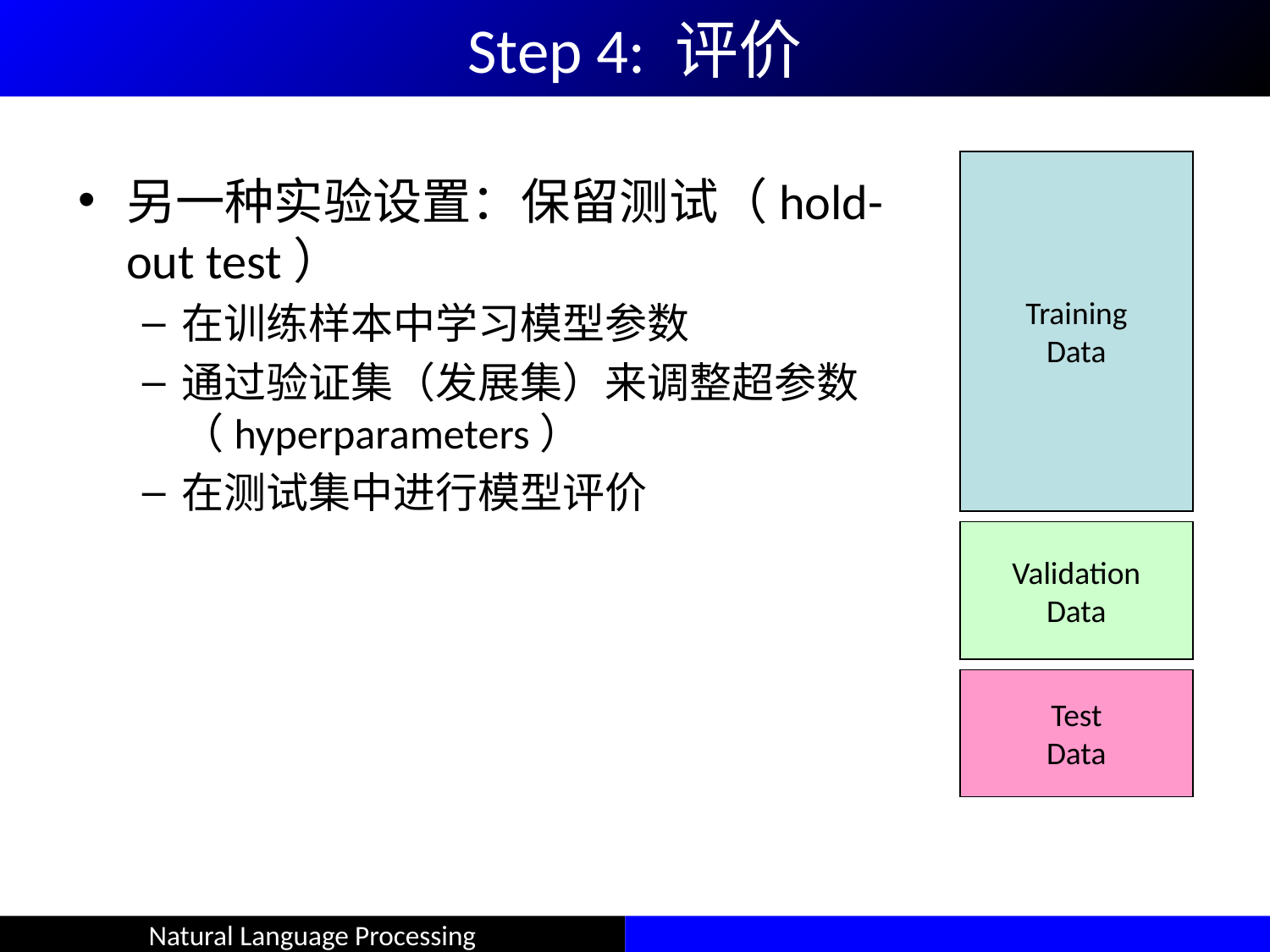

Step 4: 评价
Training
Data
另一种实验设置：保留测试（hold-out test）
在训练样本中学习模型参数
通过验证集（发展集）来调整超参数（hyperparameters）
在测试集中进行模型评价

Validation
Data
Test
Data